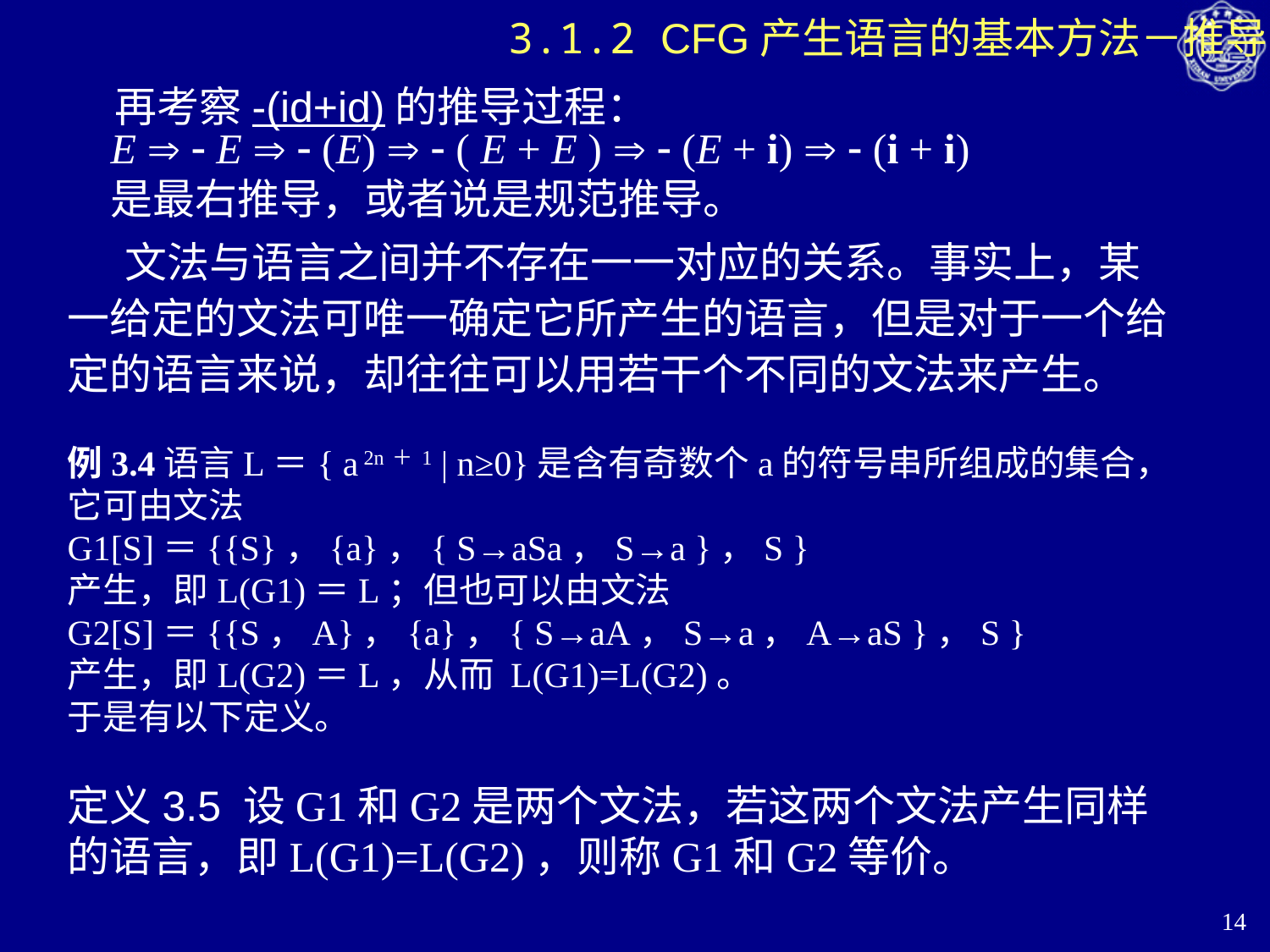

# 3.1.2 CFG产生语言的基本方法－推导
再考察-(id+id)的推导过程：
E ⇒ − E ⇒ − (E) ⇒ − ( E + E ) ⇒ − (E + i) ⇒ − (i + i)
是最右推导，或者说是规范推导。
     文法与语言之间并不存在一一对应的关系。事实上，某一给定的文法可唯一确定它所产生的语言，但是对于一个给定的语言来说，却往往可以用若干个不同的文法来产生。

例3.4语言L＝{ a 2n＋1 | n≥0}是含有奇数个a的符号串所组成的集合，它可由文法
G1[S]＝{{S}，{a}，{ S→aSa，S→a }，S }
产生，即L(G1)＝L；但也可以由文法
G2[S]＝{{S，A}，{a}，{ S→aA，S→a，A→aS }，S }
产生，即L(G2)＝L，从而 L(G1)=L(G2)。
于是有以下定义。

定义3.5 设G1和G2是两个文法，若这两个文法产生同样的语言，即L(G1)=L(G2)，则称G1和G2等价。

14